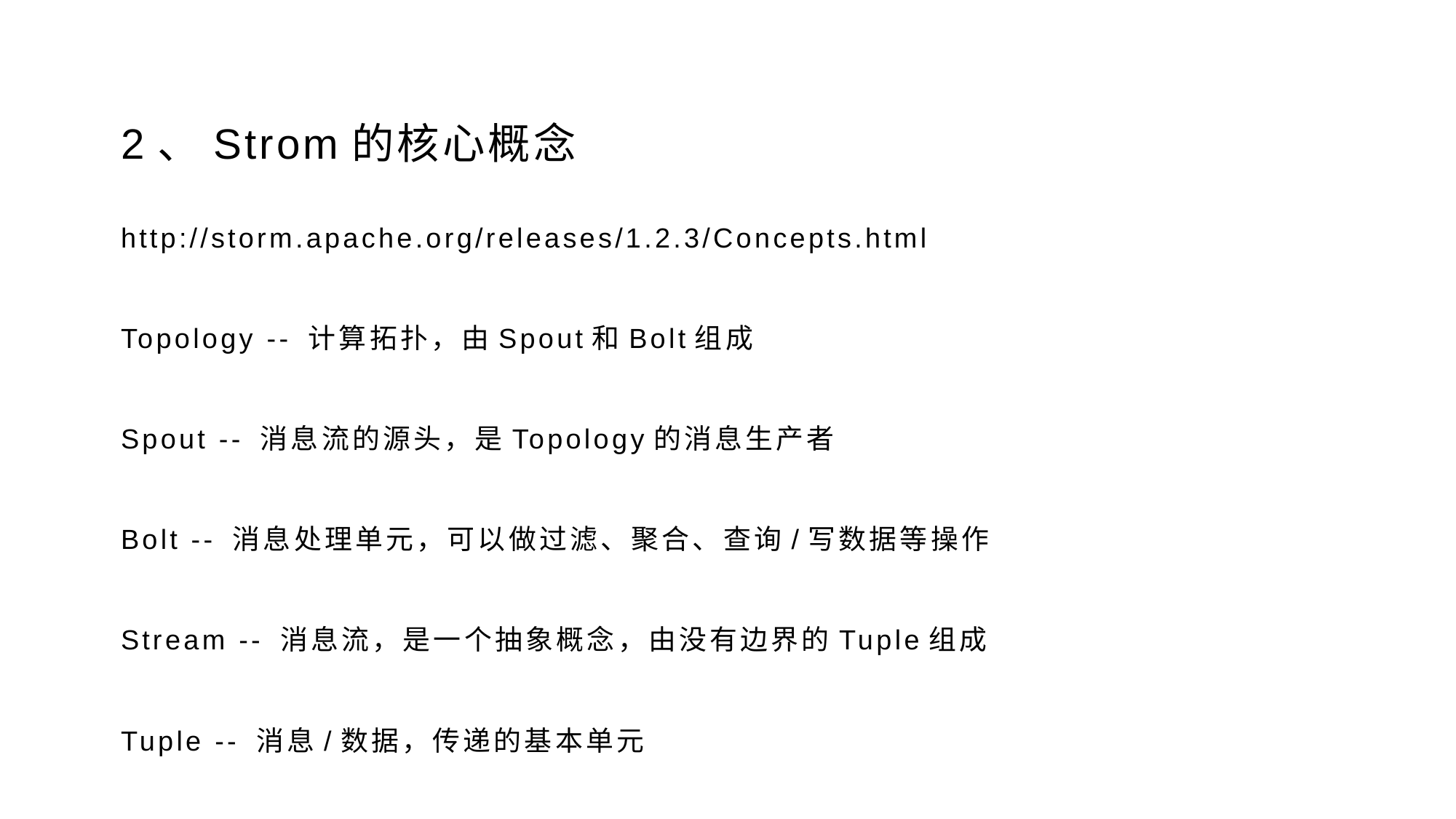

2、Strom的核心概念
http://storm.apache.org/releases/1.2.3/Concepts.html

Topology -- 计算拓扑，由Spout和Bolt组成

Spout -- 消息流的源头，是Topology的消息生产者

Bolt -- 消息处理单元，可以做过滤、聚合、查询/写数据等操作

Stream -- 消息流，是一个抽象概念，由没有边界的Tuple组成

Tuple -- 消息/数据，传递的基本单元